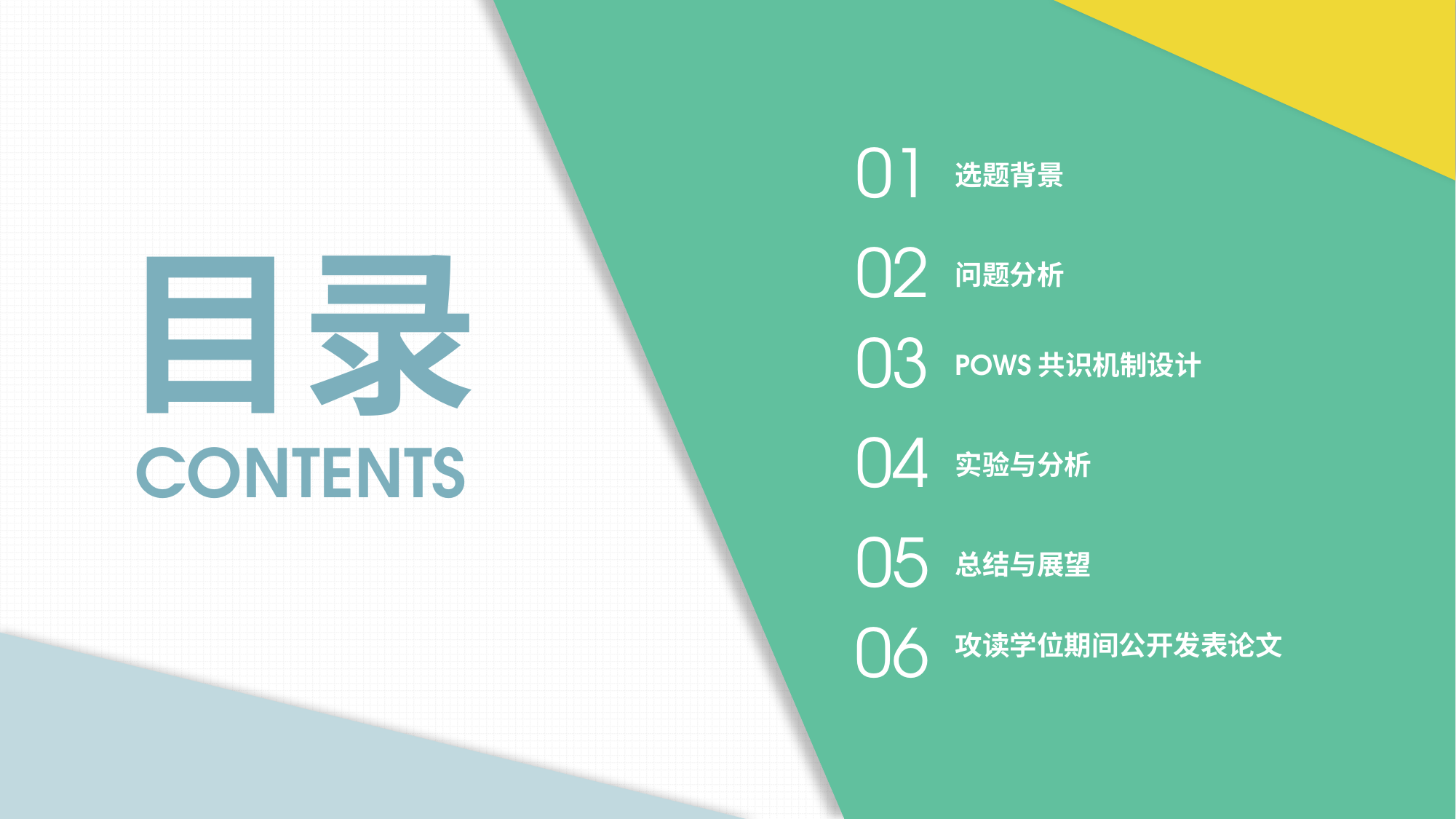

01
选题背景
02
问题分析
03
POWS共识机制设计
04
实验与分析
05
总结与展望
06
攻读学位期间公开发表论文